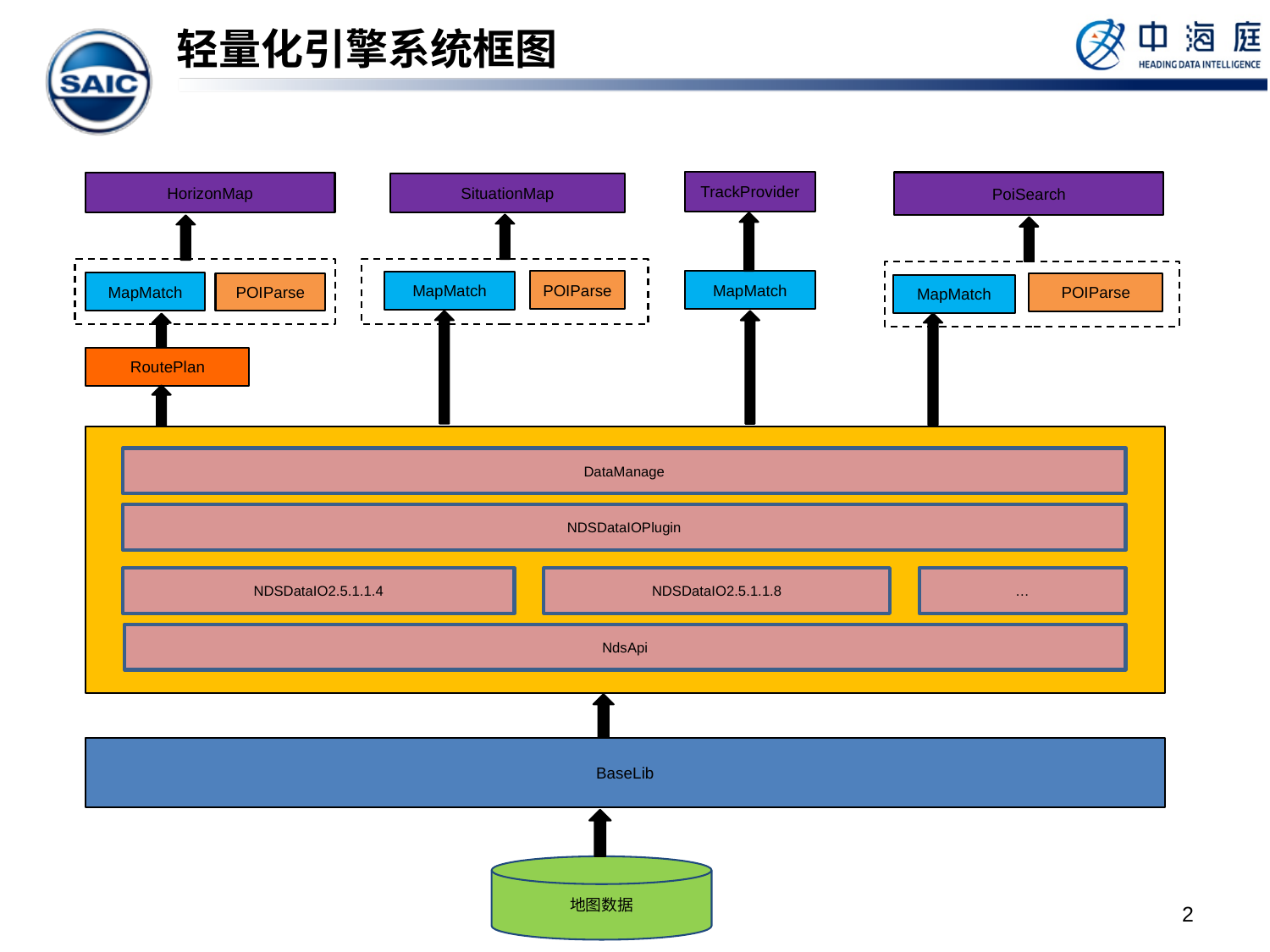

# 轻量化引擎系统框图
TrackProvider
PoiSearch
HorizonMap
SituationMap

POIParse
MapMatch
MapMatch
MapMatch
POIParse
POIParse
MapMatch

RoutePlan

DataManage
NDSDataIOPlugin
NDSDataIO2.5.1.1.4
NDSDataIO2.5.1.1.8
…
NdsApi

BaseLib

地图数据
2